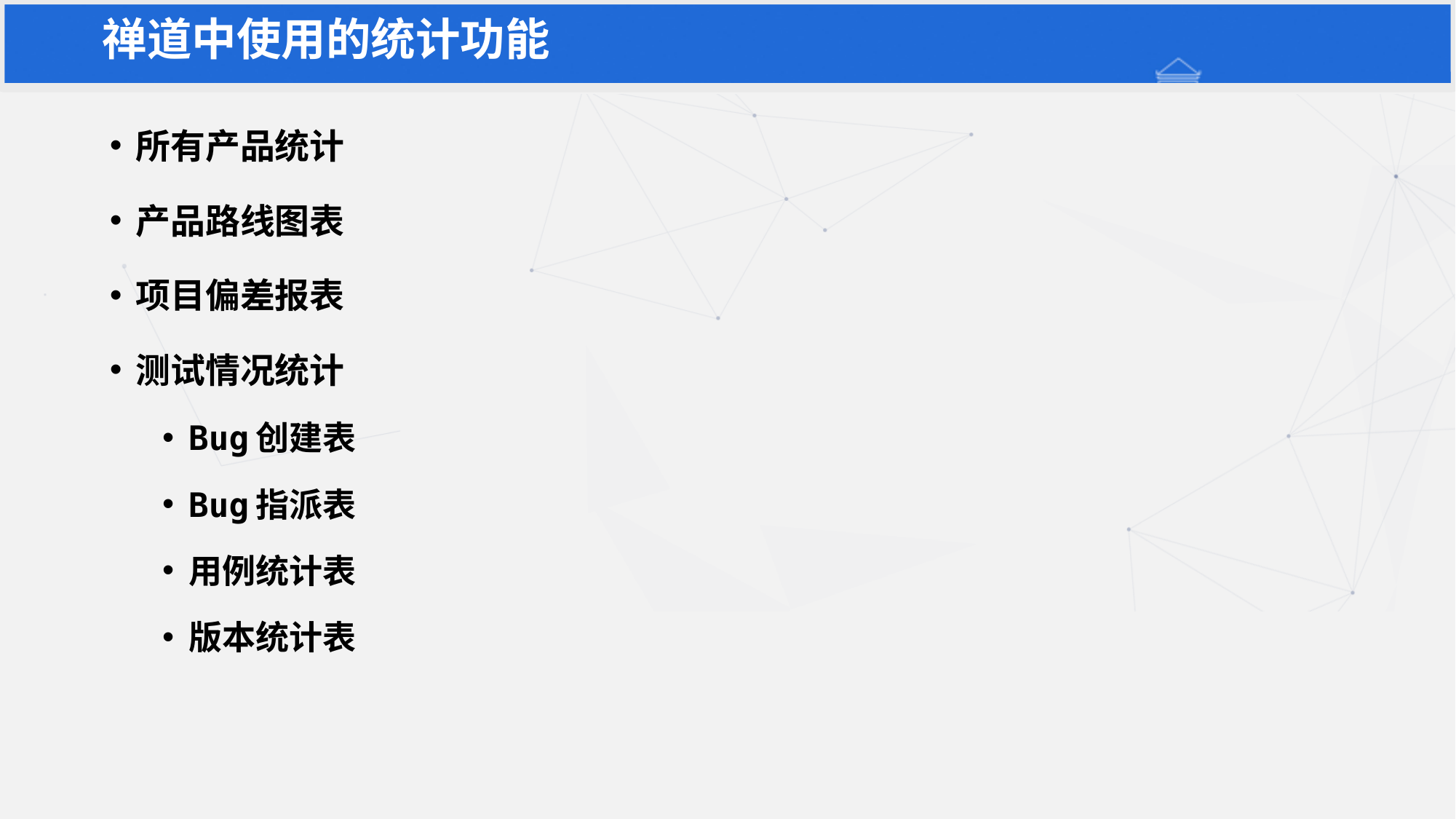

禅道中使用的统计功能
所有产品统计
产品路线图表
项目偏差报表
测试情况统计
Bug创建表
Bug指派表
用例统计表
版本统计表